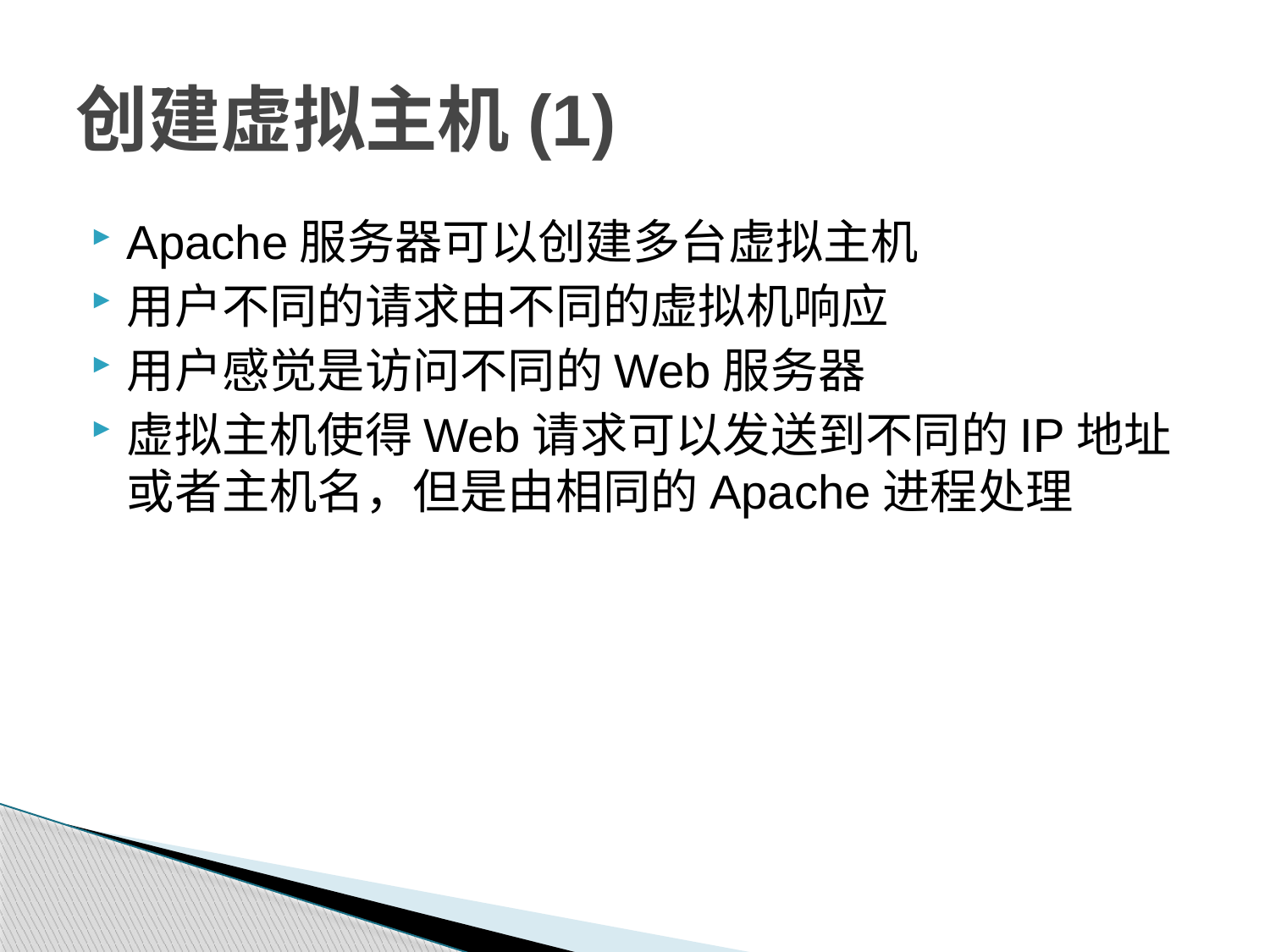

# 创建虚拟主机(1)
Apache服务器可以创建多台虚拟主机
用户不同的请求由不同的虚拟机响应
用户感觉是访问不同的Web服务器
虚拟主机使得Web请求可以发送到不同的IP地址或者主机名，但是由相同的Apache进程处理